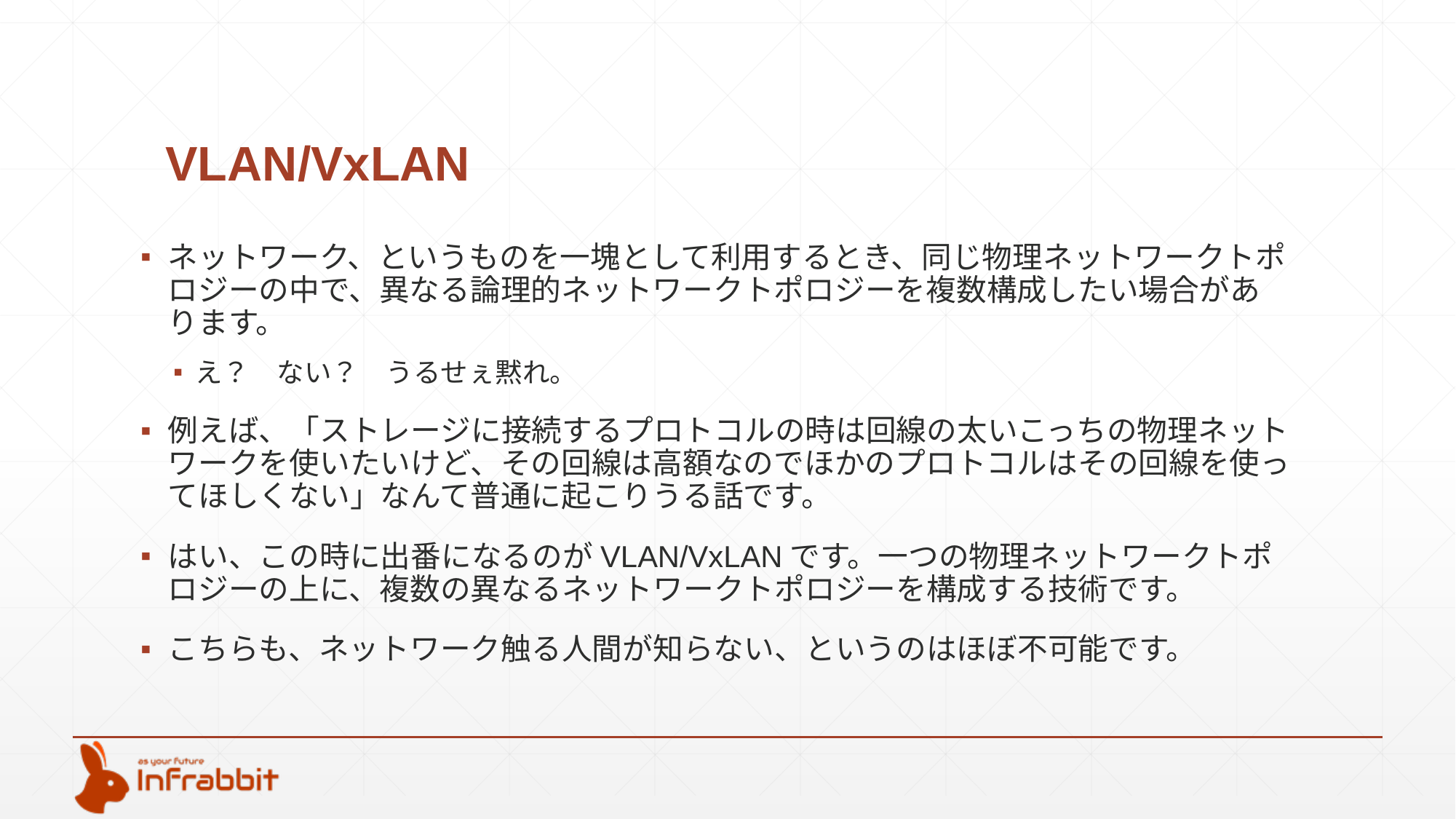

# VLAN/VxLAN
ネットワーク、というものを一塊として利用するとき、同じ物理ネットワークトポロジーの中で、異なる論理的ネットワークトポロジーを複数構成したい場合があります。
え？　ない？　うるせぇ黙れ。
例えば、「ストレージに接続するプロトコルの時は回線の太いこっちの物理ネットワークを使いたいけど、その回線は高額なのでほかのプロトコルはその回線を使ってほしくない」なんて普通に起こりうる話です。
はい、この時に出番になるのがVLAN/VxLANです。一つの物理ネットワークトポロジーの上に、複数の異なるネットワークトポロジーを構成する技術です。
こちらも、ネットワーク触る人間が知らない、というのはほぼ不可能です。